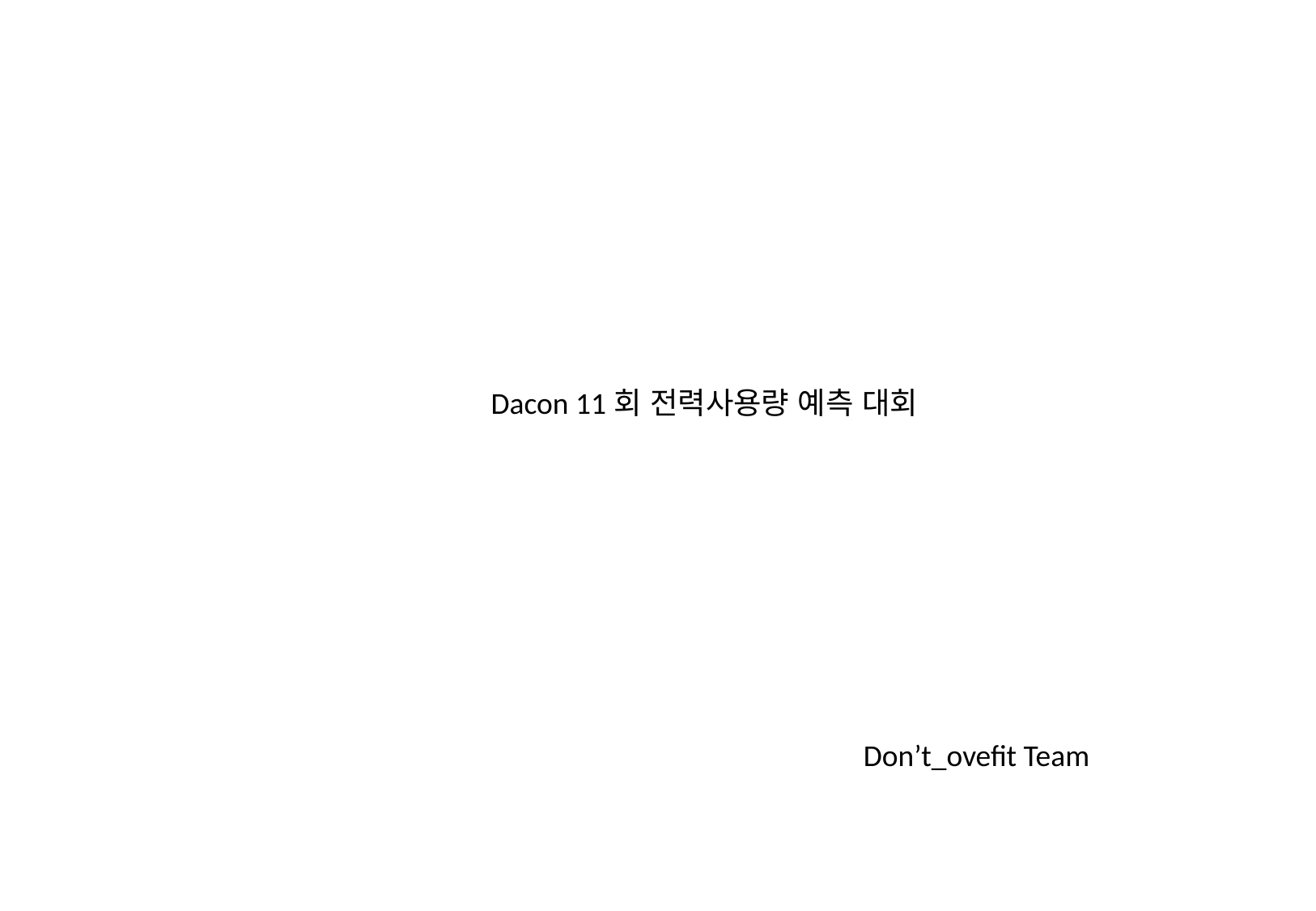

Dacon 11회 전력사용량 예측 대회
Don’t_ovefit Team